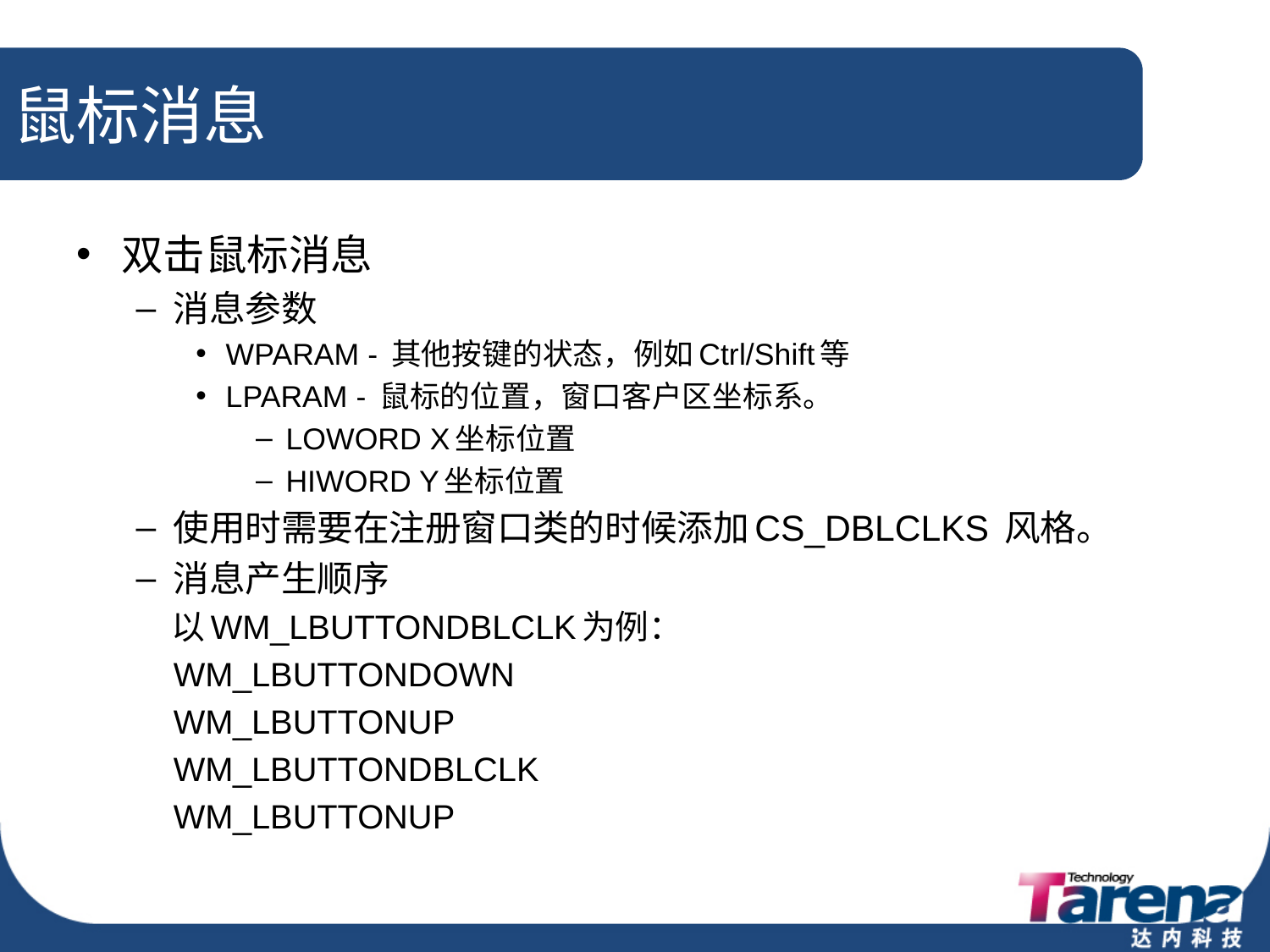

# 鼠标消息
双击鼠标消息
消息参数
WPARAM - 其他按键的状态，例如Ctrl/Shift等
LPARAM - 鼠标的位置，窗口客户区坐标系。
LOWORD X坐标位置
HIWORD Y坐标位置
使用时需要在注册窗口类的时候添加CS_DBLCLKS 风格。
消息产生顺序
    以WM_LBUTTONDBLCLK为例：
		WM_LBUTTONDOWN
		WM_LBUTTONUP
		WM_LBUTTONDBLCLK
		WM_LBUTTONUP